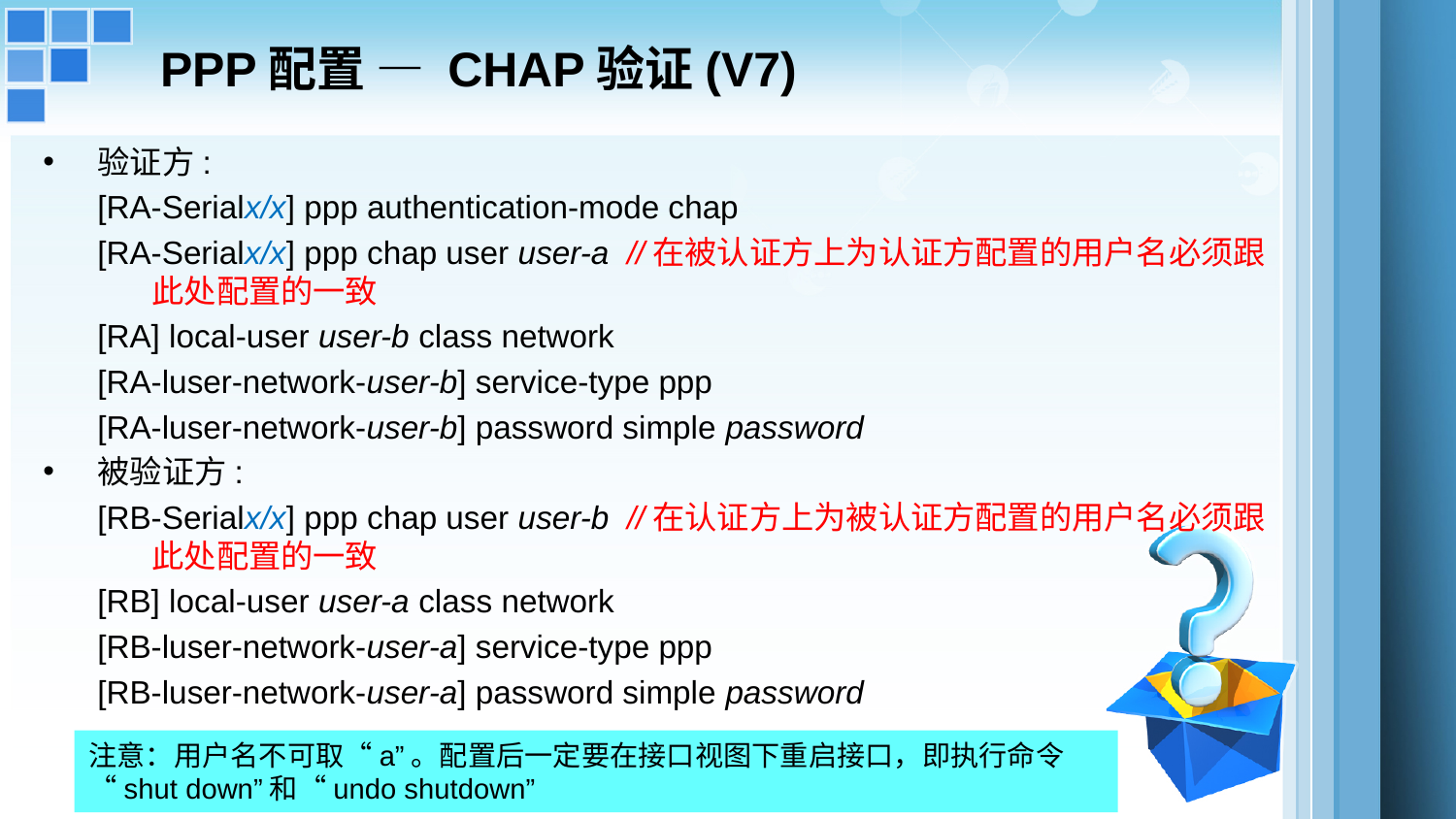

PPP配置 — CHAP验证(V7)
验证方:
[RA-Serialx/x] ppp authentication-mode chap
[RA-Serialx/x] ppp chap user user-a  //在被认证方上为认证方配置的用户名必须跟此处配置的一致
[RA] local-user user-b class network
[RA-luser-network-user-b] service-type ppp
[RA-luser-network-user-b] password simple password
被验证方:
[RB-Serialx/x] ppp chap user user-b  //在认证方上为被认证方配置的用户名必须跟此处配置的一致
[RB] local-user user-a class network
[RB-luser-network-user-a] service-type ppp
[RB-luser-network-user-a] password simple password
注意：用户名不可取“a”。配置后一定要在接口视图下重启接口，即执行命令“shut down”和“undo shutdown”